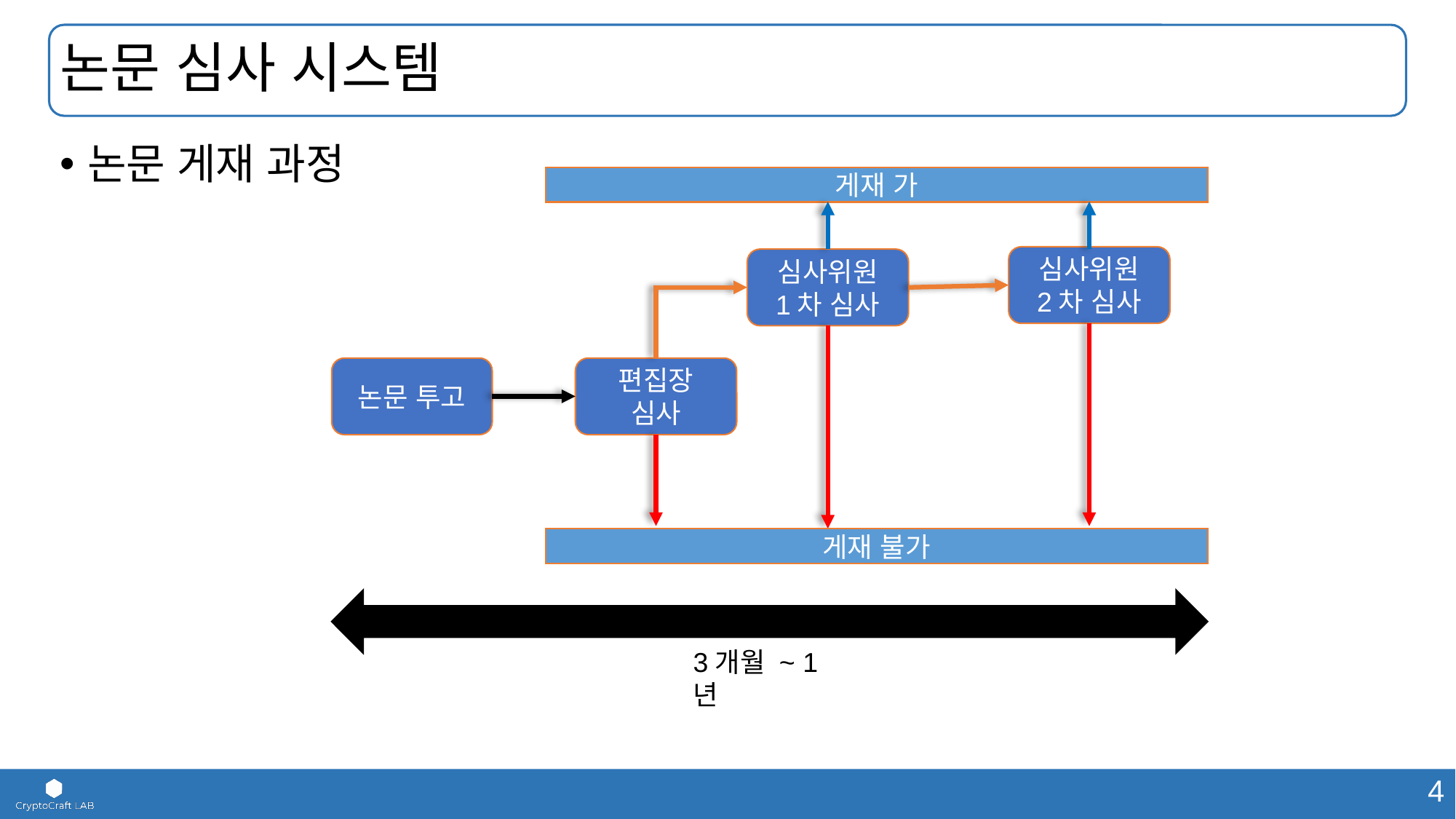

# 논문 심사 시스템
논문 게재 과정

게재 가
심사위원
2차 심사
심사위원
1차 심사
논문 투고
편집장
심사
게재 불가

3개월 ~ 1년